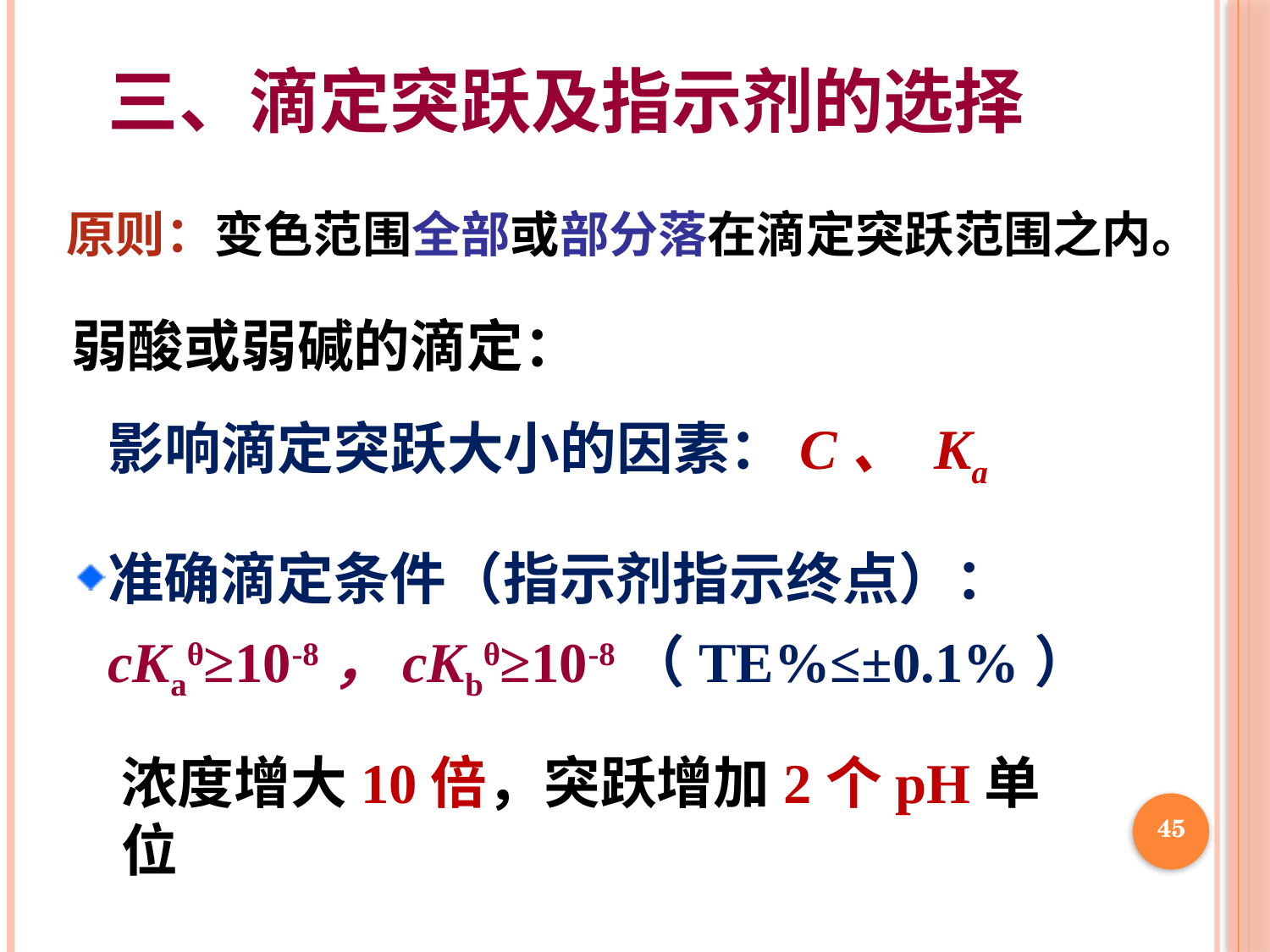

三、滴定突跃及指示剂的选择
原则：变色范围全部或部分落在滴定突跃范围之内。
弱酸或弱碱的滴定：
影响滴定突跃大小的因素：C、 Ka
准确滴定条件（指示剂指示终点）：
cKaθ≥10-8，cKbθ≥10-8（TE%≤±0.1%）
浓度增大10倍，突跃增加2个pH单位
45